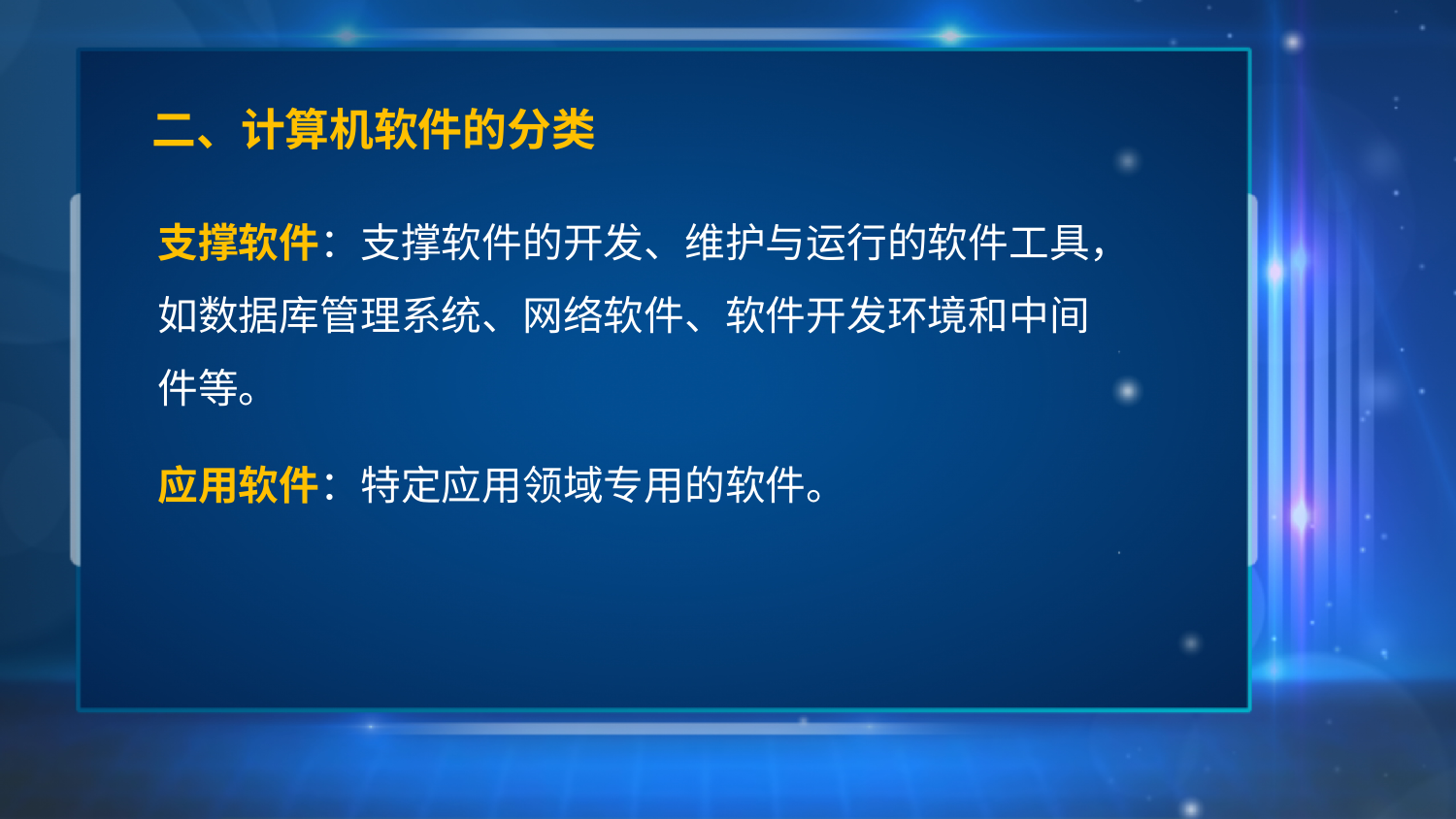

# 二、计算机软件的分类
支撑软件：支撑软件的开发、维护与运行的软件工具，如数据库管理系统、网络软件、软件开发环境和中间件等。
应用软件：特定应用领域专用的软件。